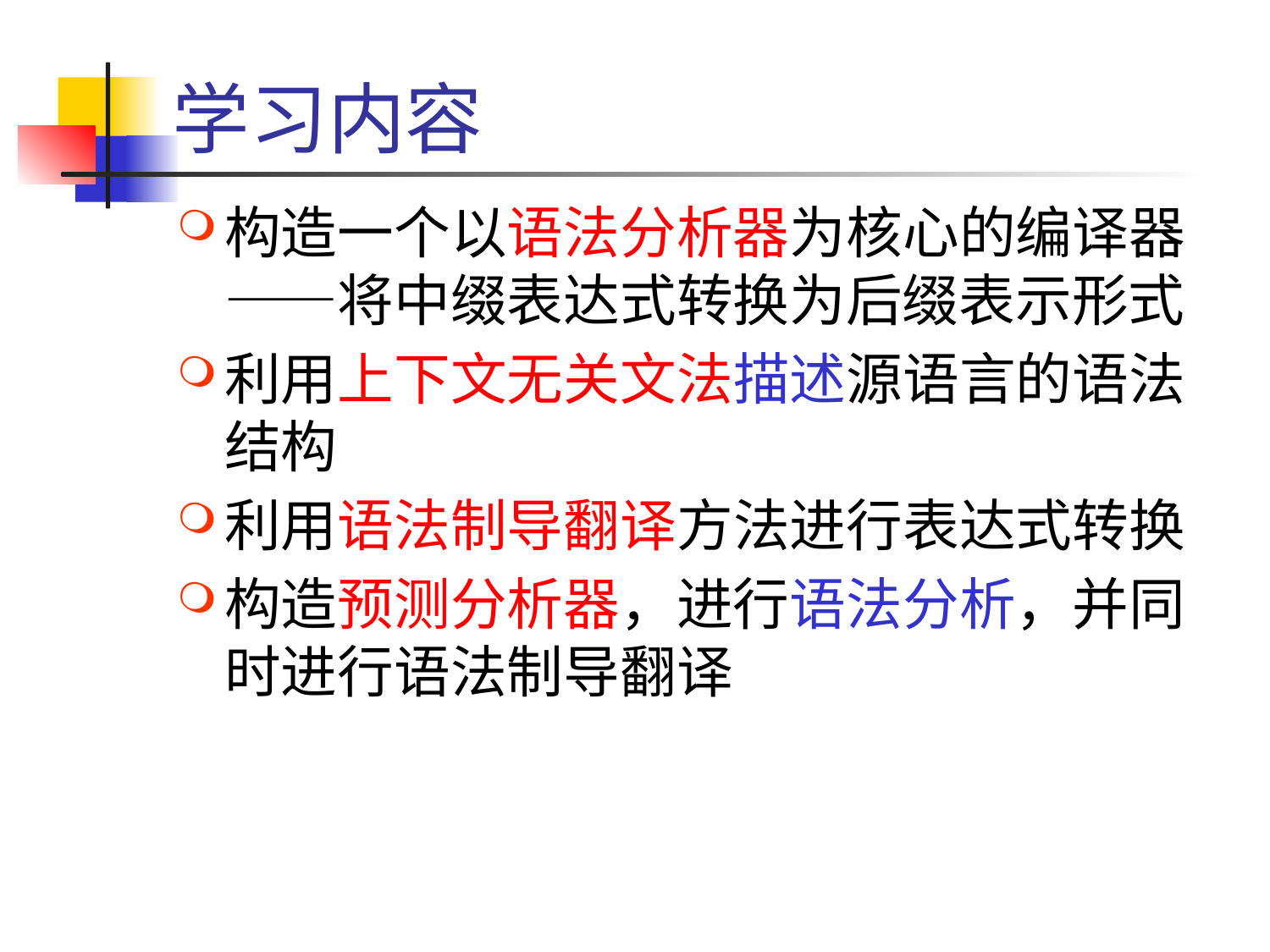

# 学习内容
构造一个以语法分析器为核心的编译器——将中缀表达式转换为后缀表示形式
利用上下文无关文法描述源语言的语法结构
利用语法制导翻译方法进行表达式转换
构造预测分析器，进行语法分析，并同时进行语法制导翻译